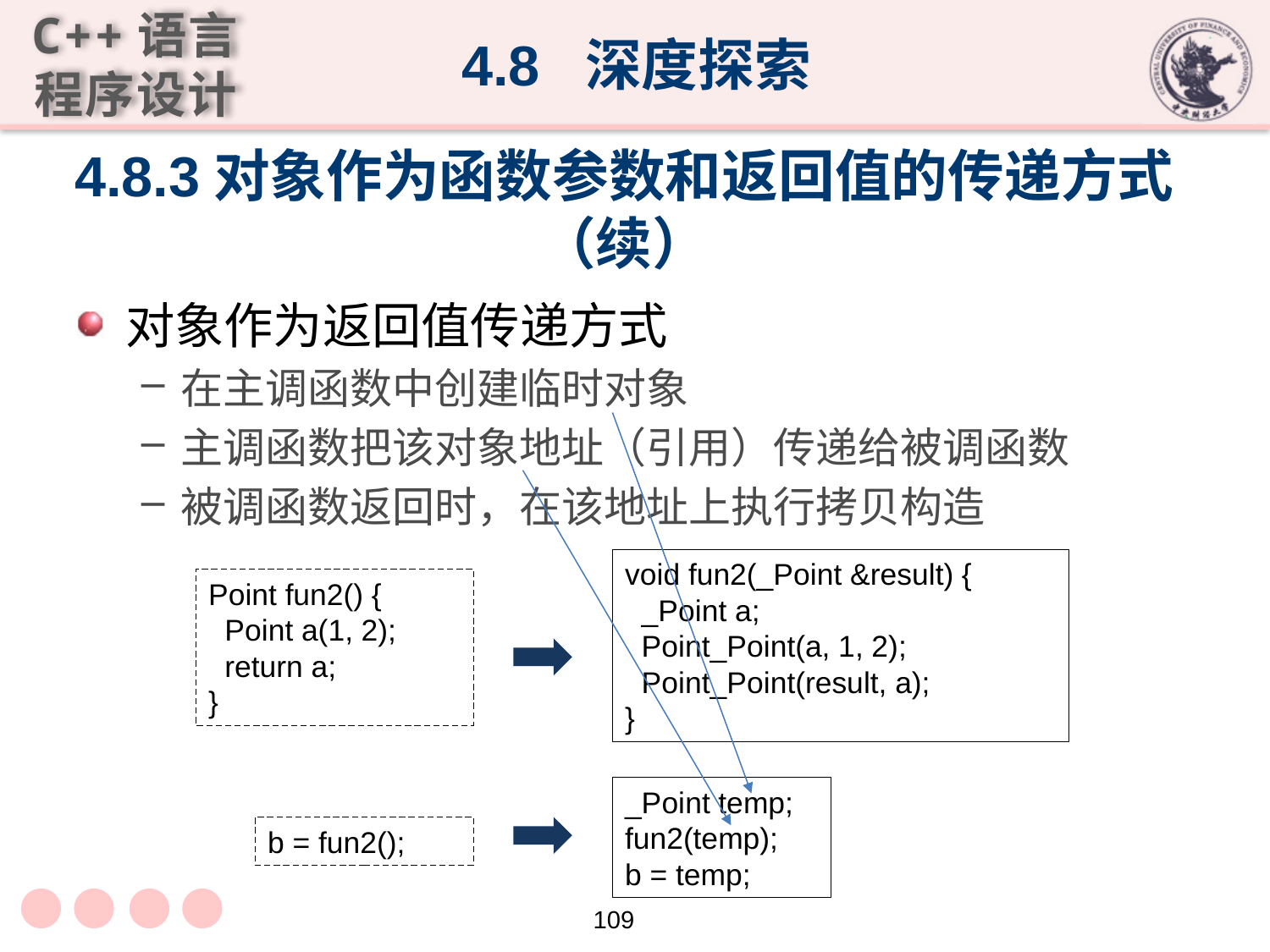

4.8  深度探索
# 4.8.3对象作为函数参数和返回值的传递方式（续）
对象作为返回值传递方式
在主调函数中创建临时对象
主调函数把该对象地址（引用）传递给被调函数
被调函数返回时，在该地址上执行拷贝构造
void fun2(_Point &result) {
  _Point a;
  Point_Point(a, 1, 2);
  Point_Point(result, a);
}
Point fun2() {
  Point a(1, 2);
  return a;
}

_Point temp;
fun2(temp);
b = temp;
b = fun2();

109